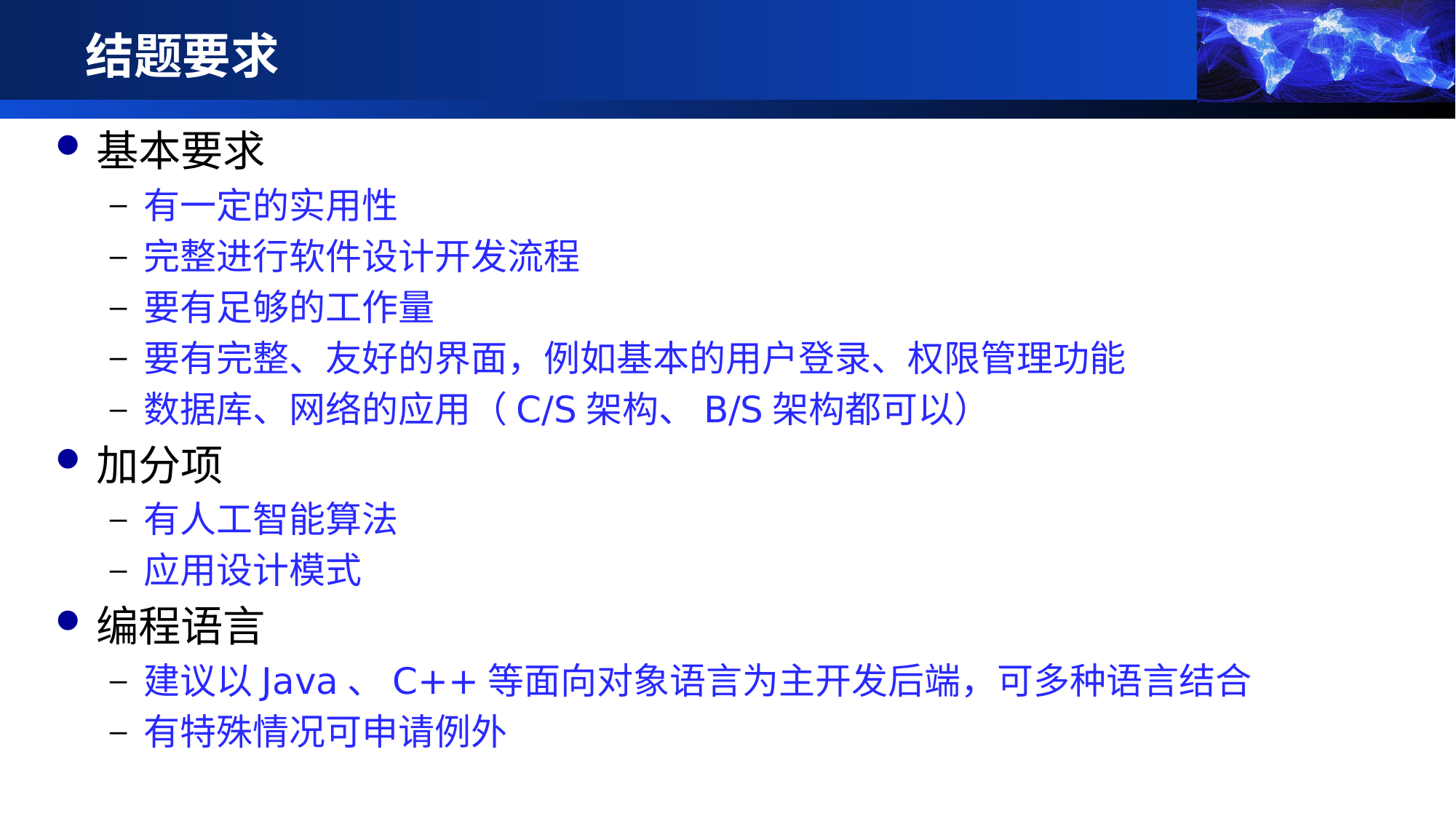

# 结题要求
基本要求
有一定的实用性
完整进行软件设计开发流程
要有足够的工作量
要有完整、友好的界面，例如基本的用户登录、权限管理功能
数据库、网络的应用（C/S架构、B/S架构都可以）
加分项
有人工智能算法
应用设计模式
编程语言
建议以Java、C++等面向对象语言为主开发后端，可多种语言结合
有特殊情况可申请例外